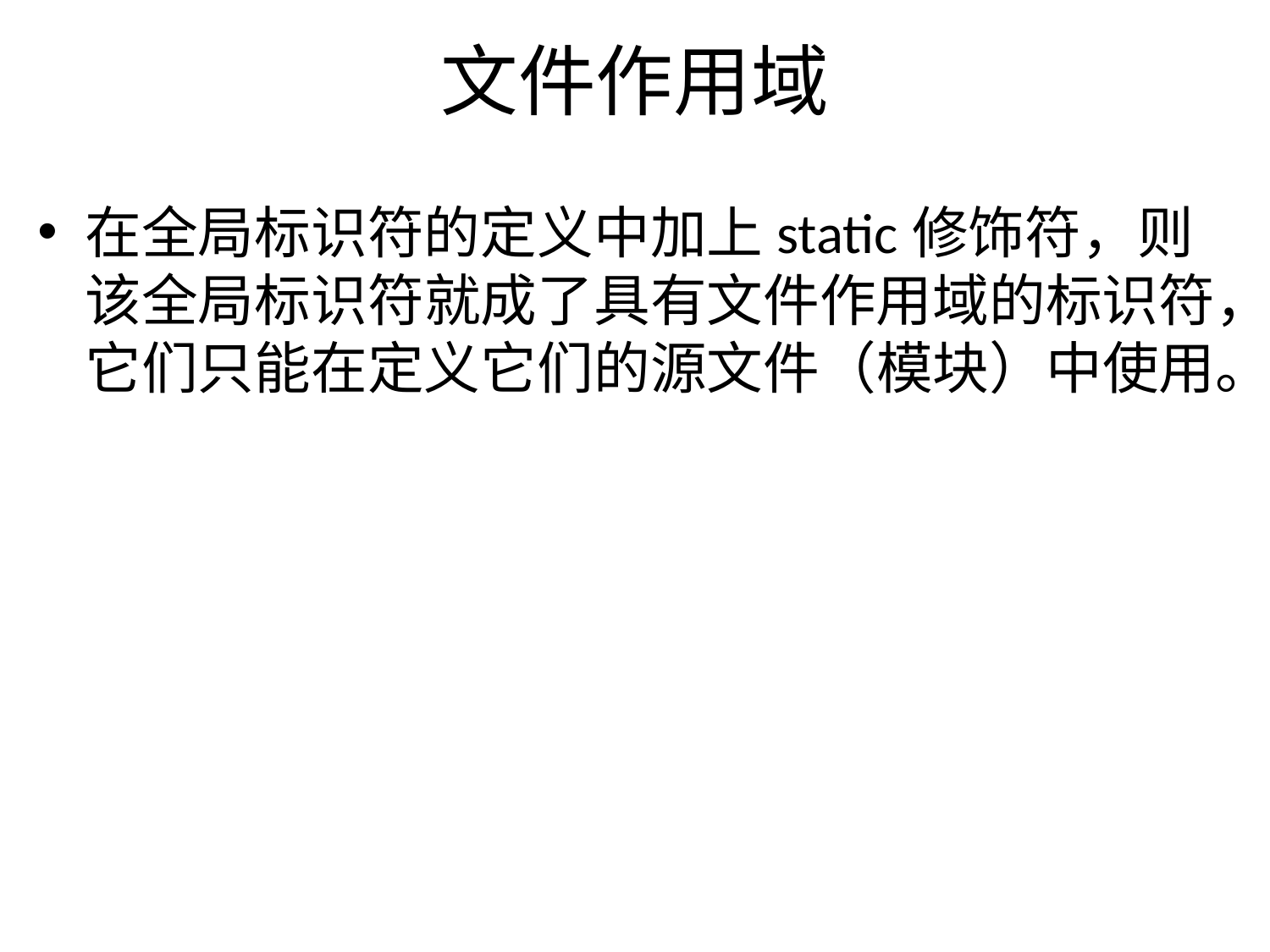

# 文件作用域
在全局标识符的定义中加上static修饰符，则该全局标识符就成了具有文件作用域的标识符，它们只能在定义它们的源文件（模块）中使用。